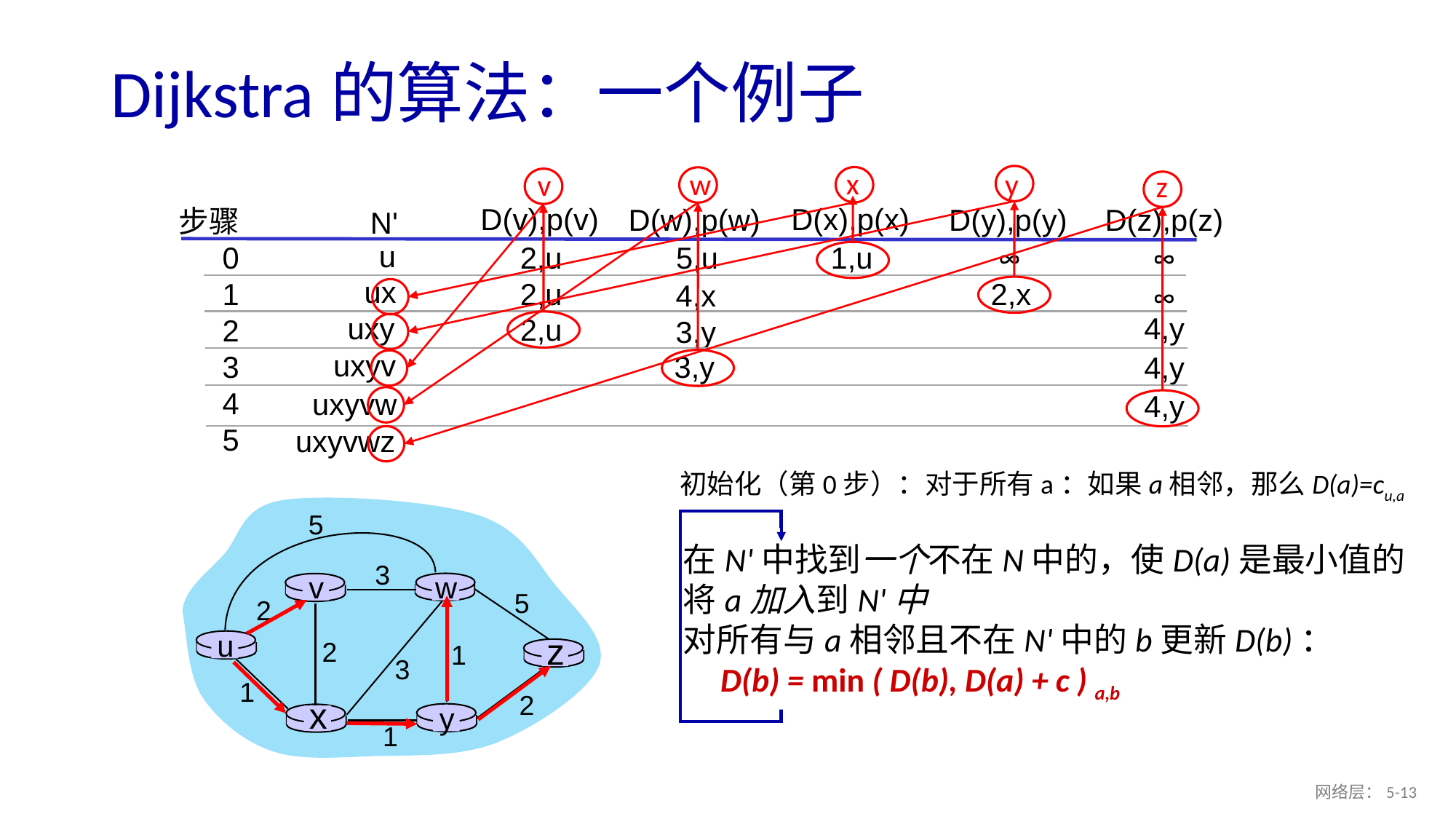

# Dijkstra的算法：一个例子
x
w
y
v
z

D(x),p(x)
D(v),p(v)
D(w),p(w)
D(y),p(y)
D(z),p(z)
步骤
0
1
2
3
4
5
N'
u
5,u
1,u
2,u
∞
∞

ux
2,u
2,x
4,x
∞
uxy
4,y
2,u
3,y
uxyv
3,y
4,y
D(w),p(w)
5,u
4,x
3,y
3,y
uxyvw
4,y
uxyvwz
初始化（第0步）：对于所有a：如果a相邻，那么D(a)=cu,a

5

3
v

w

5

2

u

z

2

1

3

1
2
x

y

1

在N'中找到一个不在N中的，使D(a)是最小值的
将a加入到N'中
对所有与a相邻且不在N'中的b更新D(b)：
     D(b) = min ( D(b), D(a) + c ) a,b
网络层：5-13